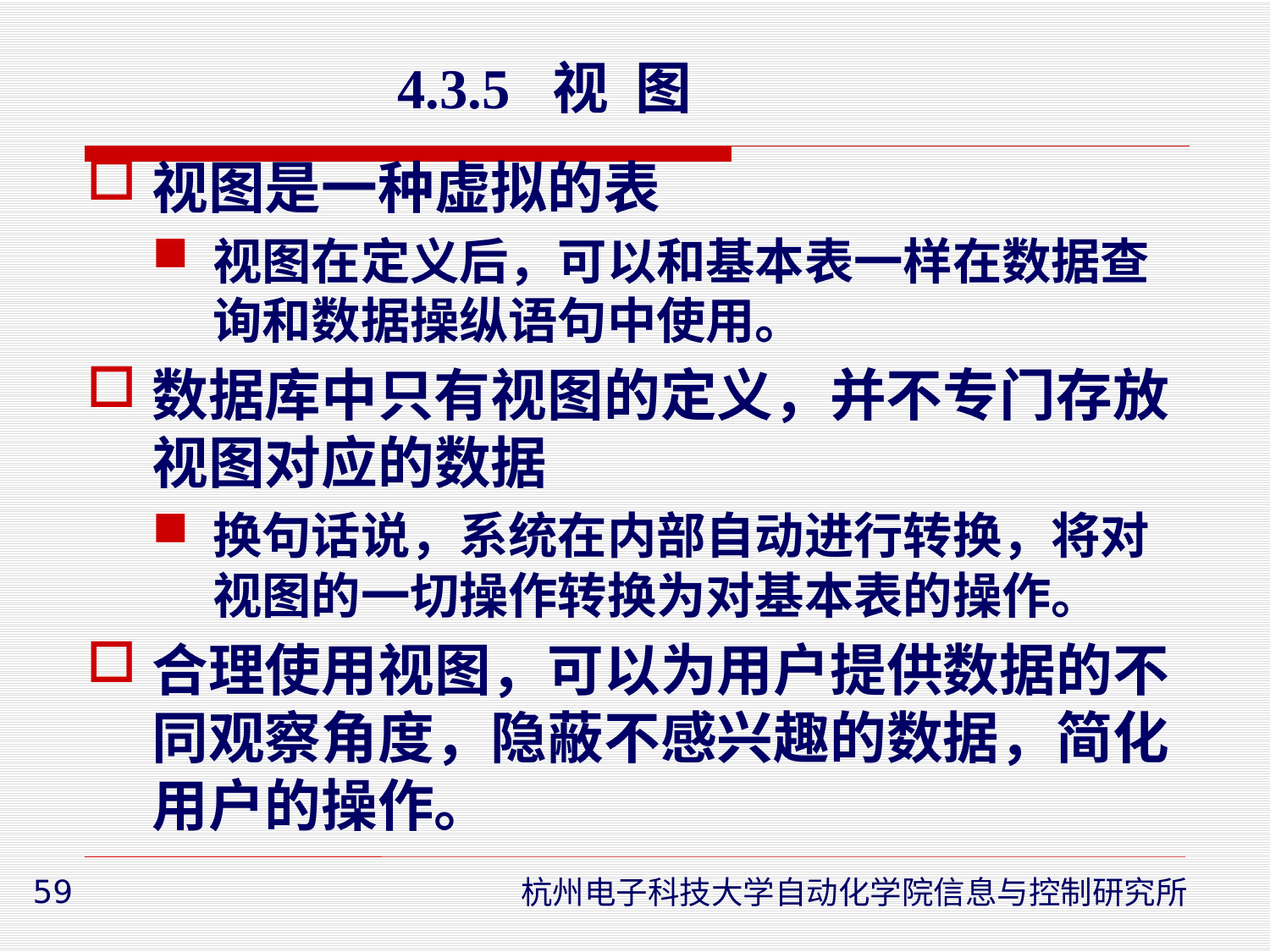

4.3.5  视  图
视图是一种虚拟的表
视图在定义后，可以和基本表一样在数据查询和数据操纵语句中使用。
数据库中只有视图的定义，并不专门存放视图对应的数据
换句话说，系统在内部自动进行转换，将对视图的一切操作转换为对基本表的操作。
合理使用视图，可以为用户提供数据的不同观察角度，隐蔽不感兴趣的数据，简化用户的操作。